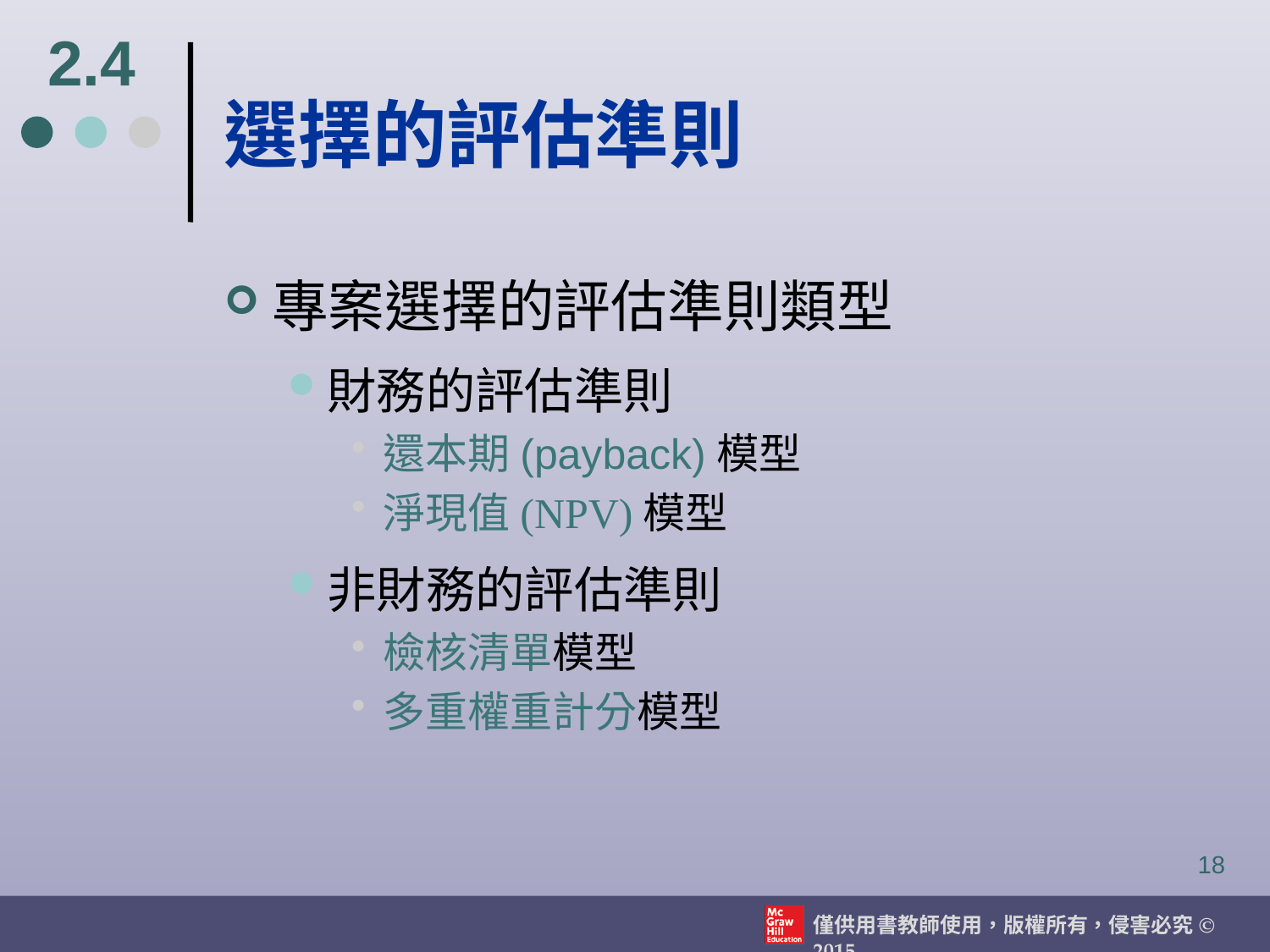

2.4
# 選擇的評估準則
專案選擇的評估準則類型
財務的評估準則
還本期(payback)模型
淨現值(NPV)模型
非財務的評估準則
檢核清單模型
多重權重計分模型
18